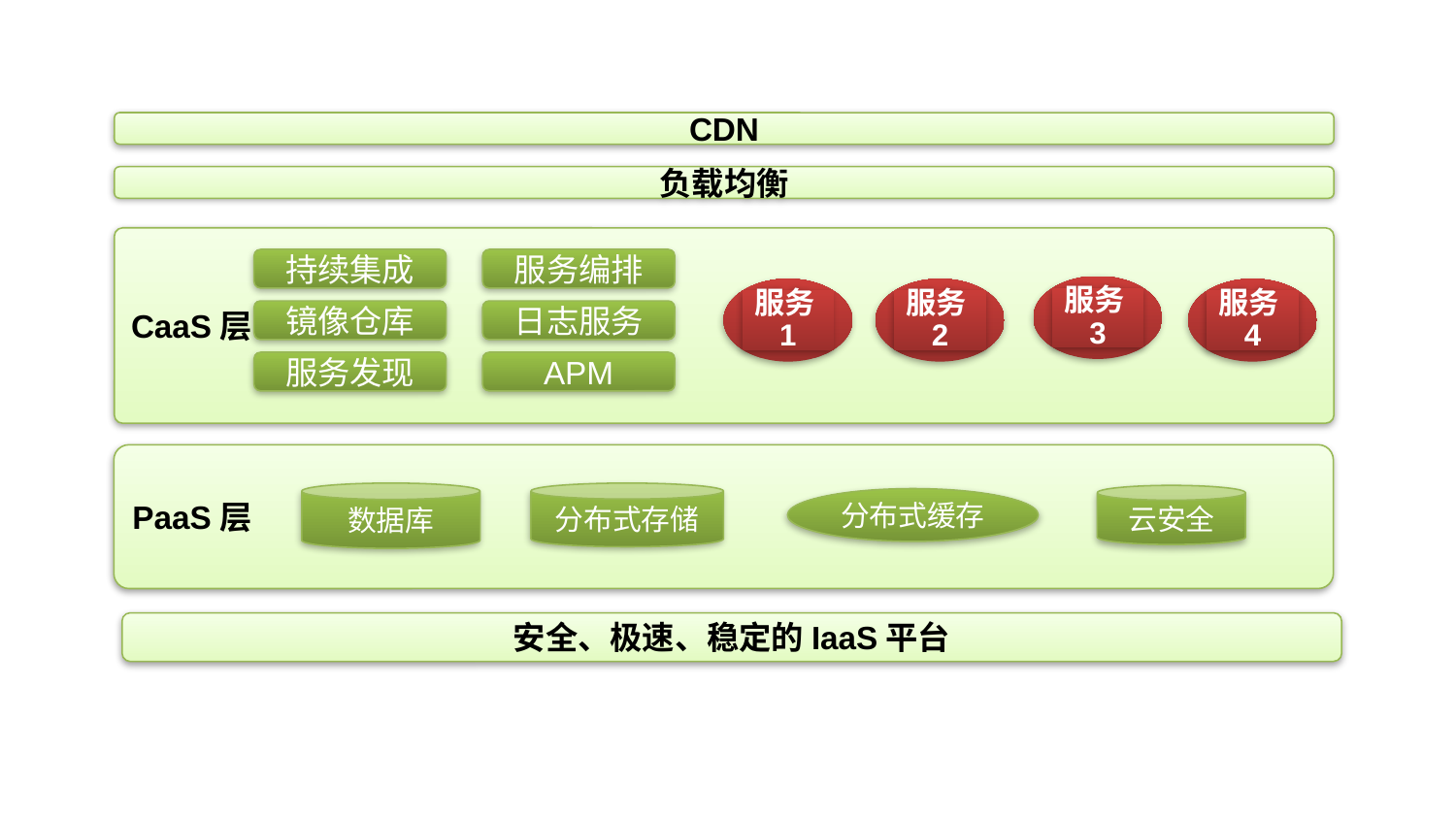

CDN
负载均衡
CaaS层
持续集成
服务编排

服务3

服务1

服务2

服务4
镜像仓库
日志服务
服务发现
APM
PaaS层
分布式存储
数据库
云安全
分布式缓存
安全、极速、稳定的IaaS平台